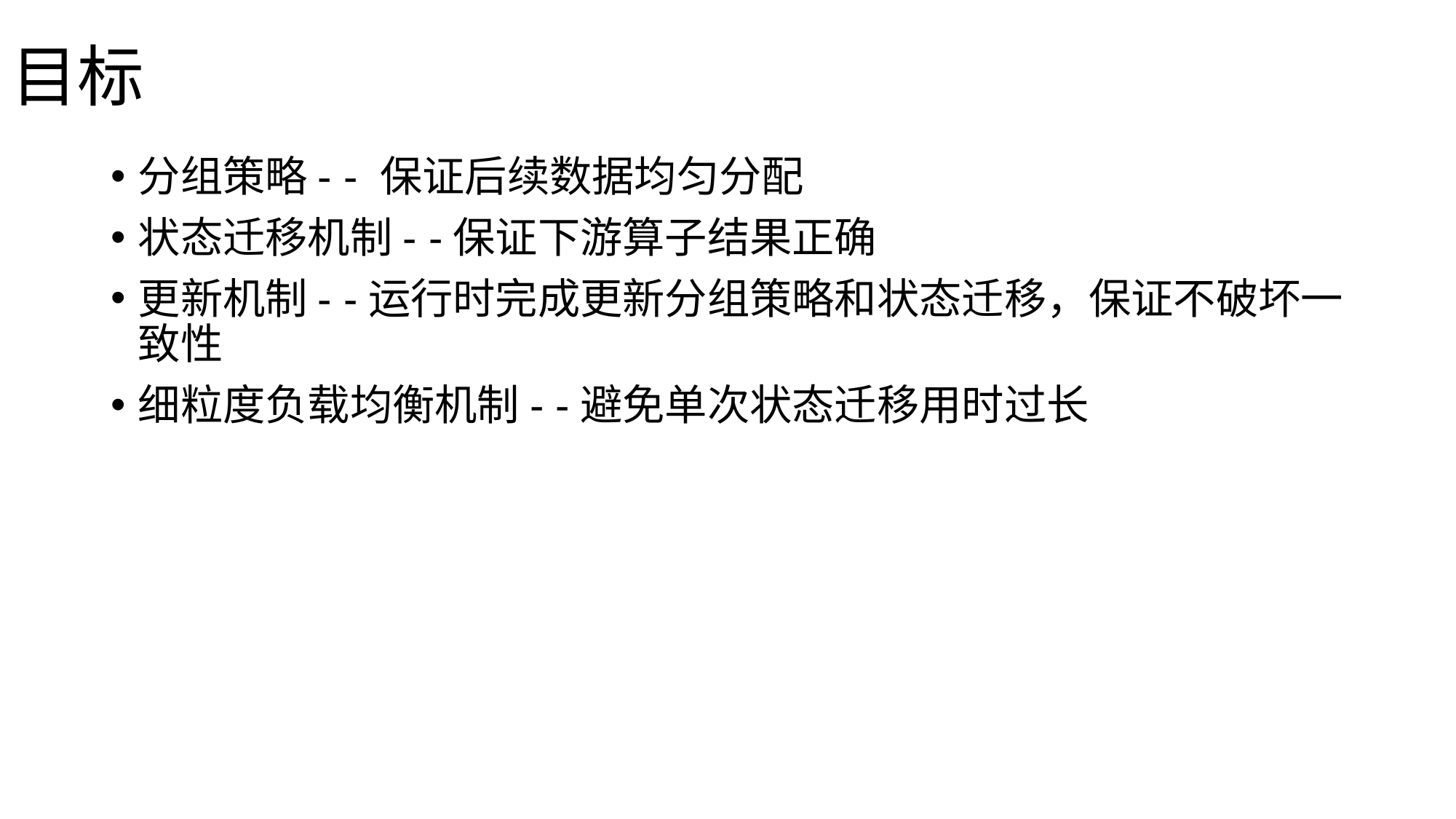

# 目标
分组策略- - 保证后续数据均匀分配
状态迁移机制- -保证下游算子结果正确
更新机制- -运行时完成更新分组策略和状态迁移，保证不破坏一致性
细粒度负载均衡机制- -避免单次状态迁移用时过长